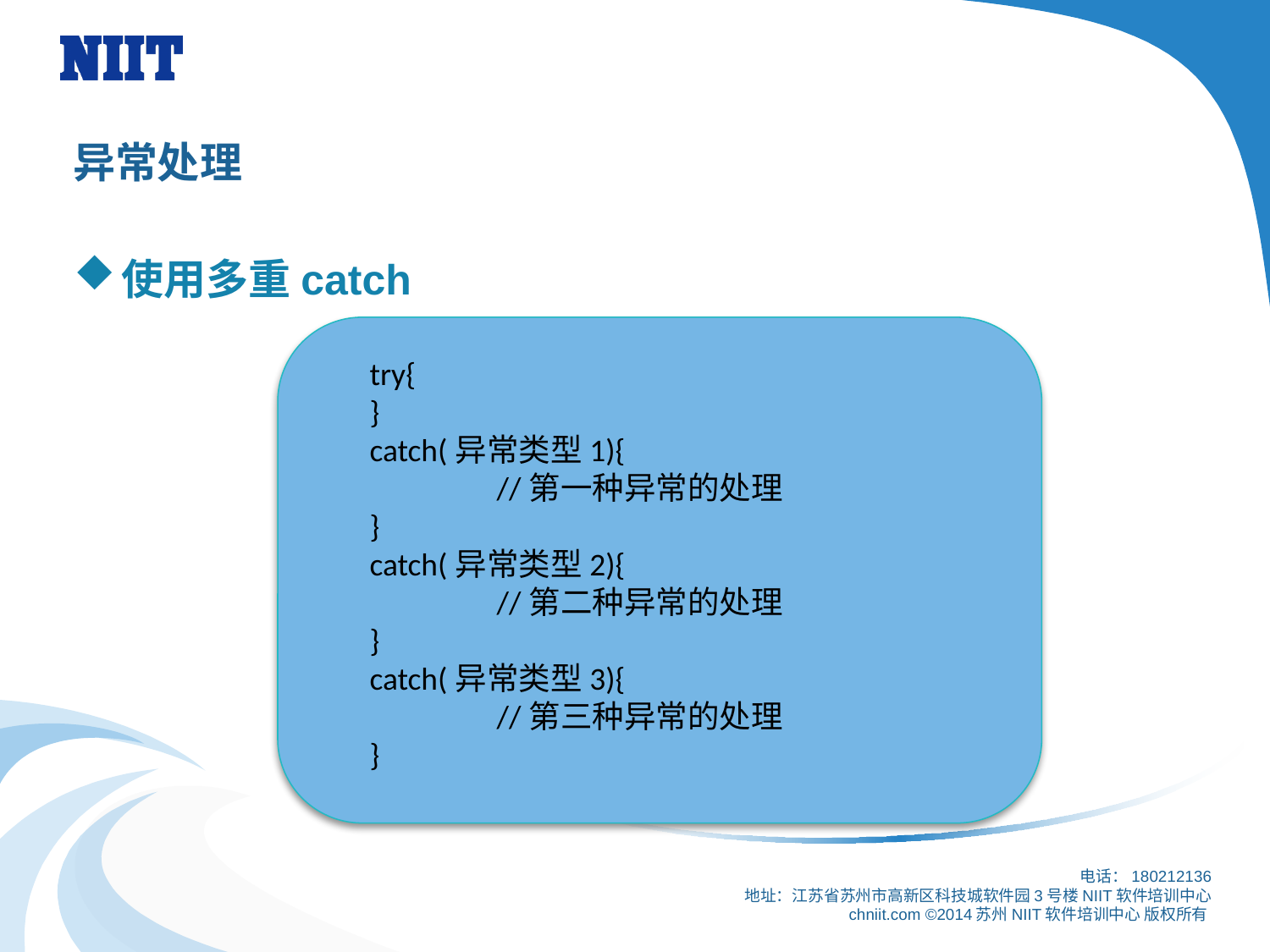

# 异常处理
使用多重catch

try{
}
catch(异常类型1){
	//第一种异常的处理
}
catch(异常类型2){
	//第二种异常的处理
}
catch(异常类型3){
	//第三种异常的处理
}